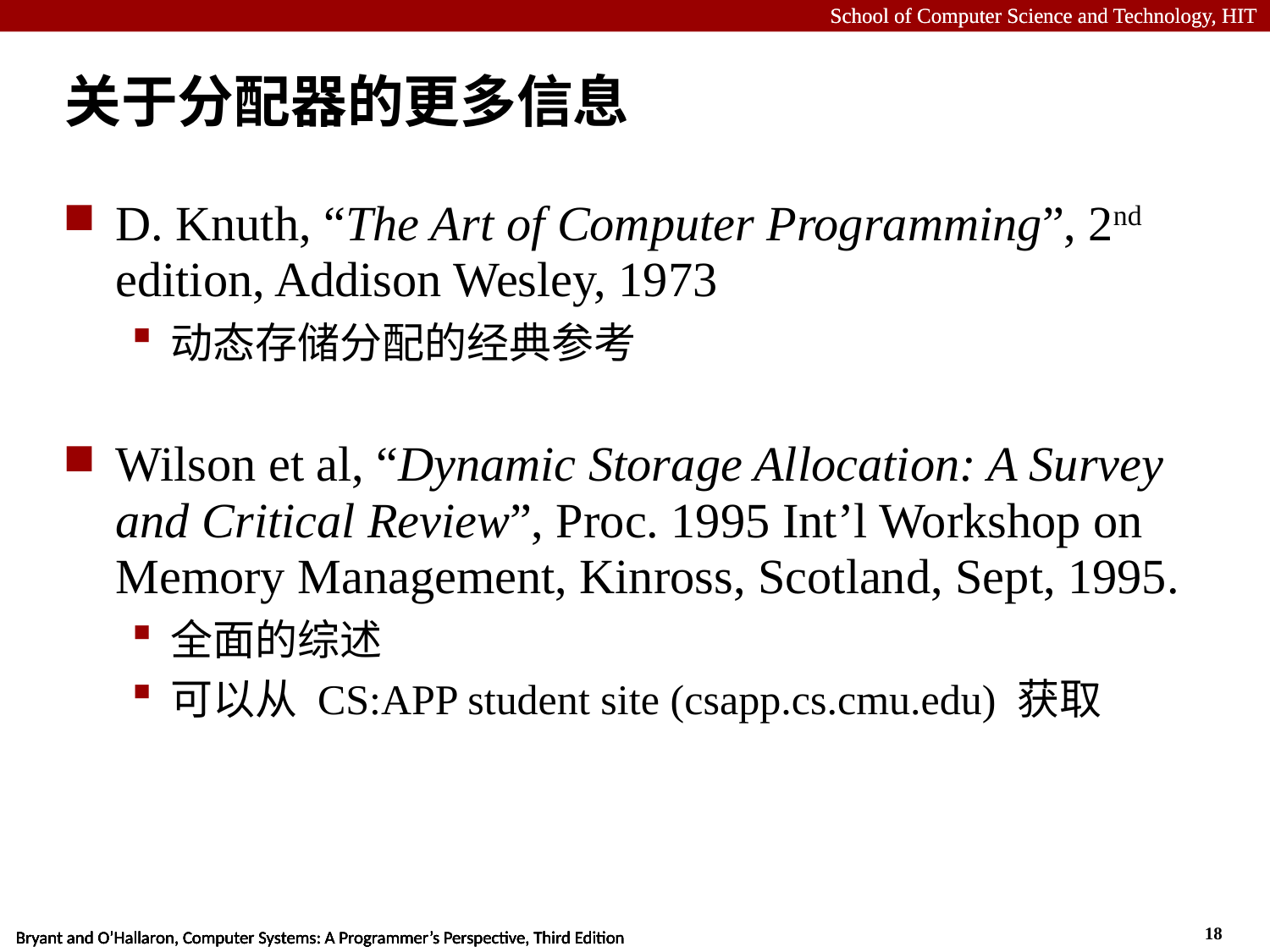

# 关于分配器的更多信息
D. Knuth, “The Art of Computer Programming”, 2nd edition, Addison Wesley, 1973
动态存储分配的经典参考

Wilson et al, “Dynamic Storage Allocation: A Survey and Critical Review”, Proc. 1995 Int’l Workshop on Memory Management, Kinross, Scotland, Sept, 1995.
全面的综述
可以从 CS:APP student site (csapp.cs.cmu.edu) 获取